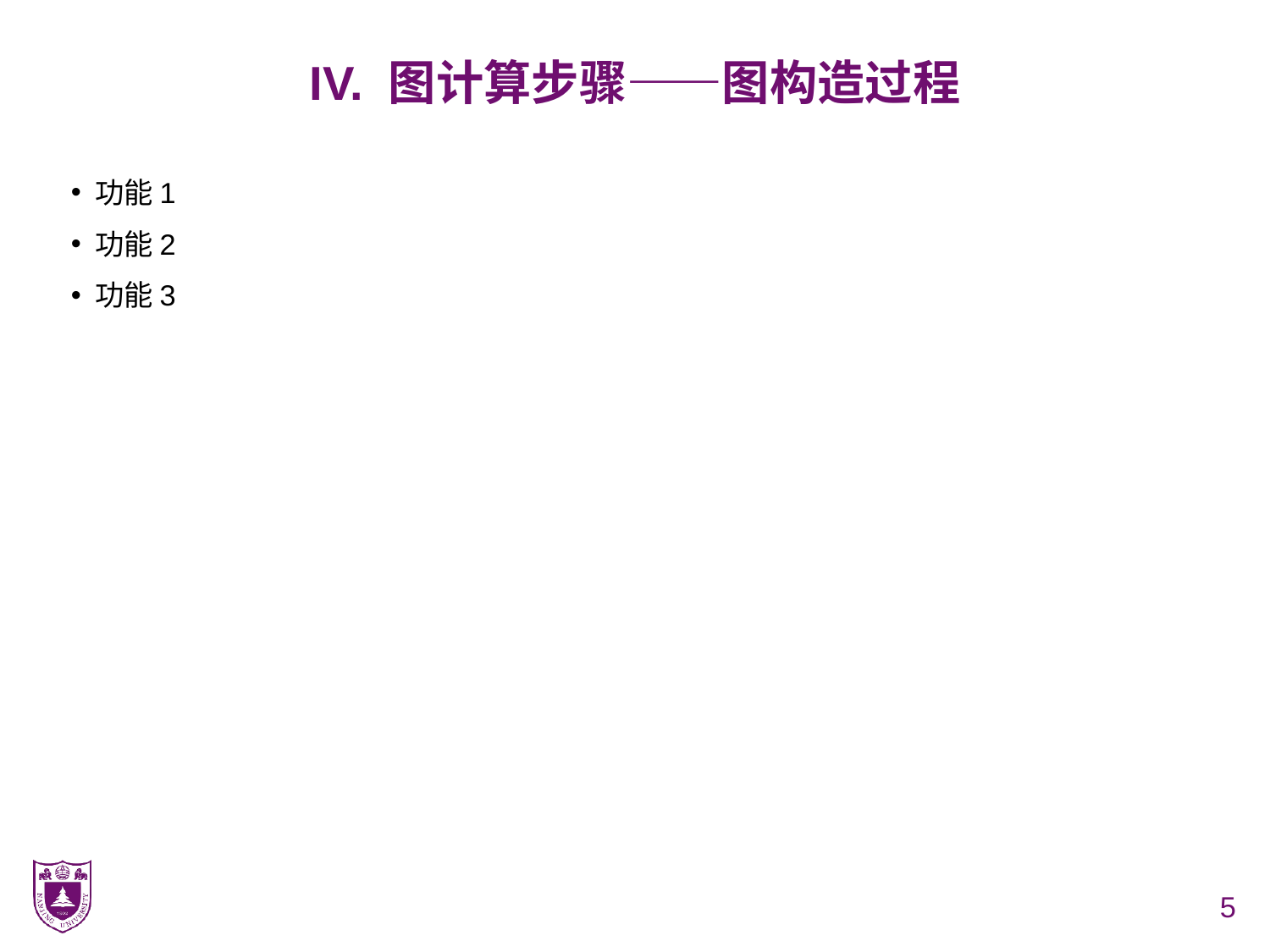

# IV. 图计算步骤——图构造过程
功能1
功能2
功能3

5